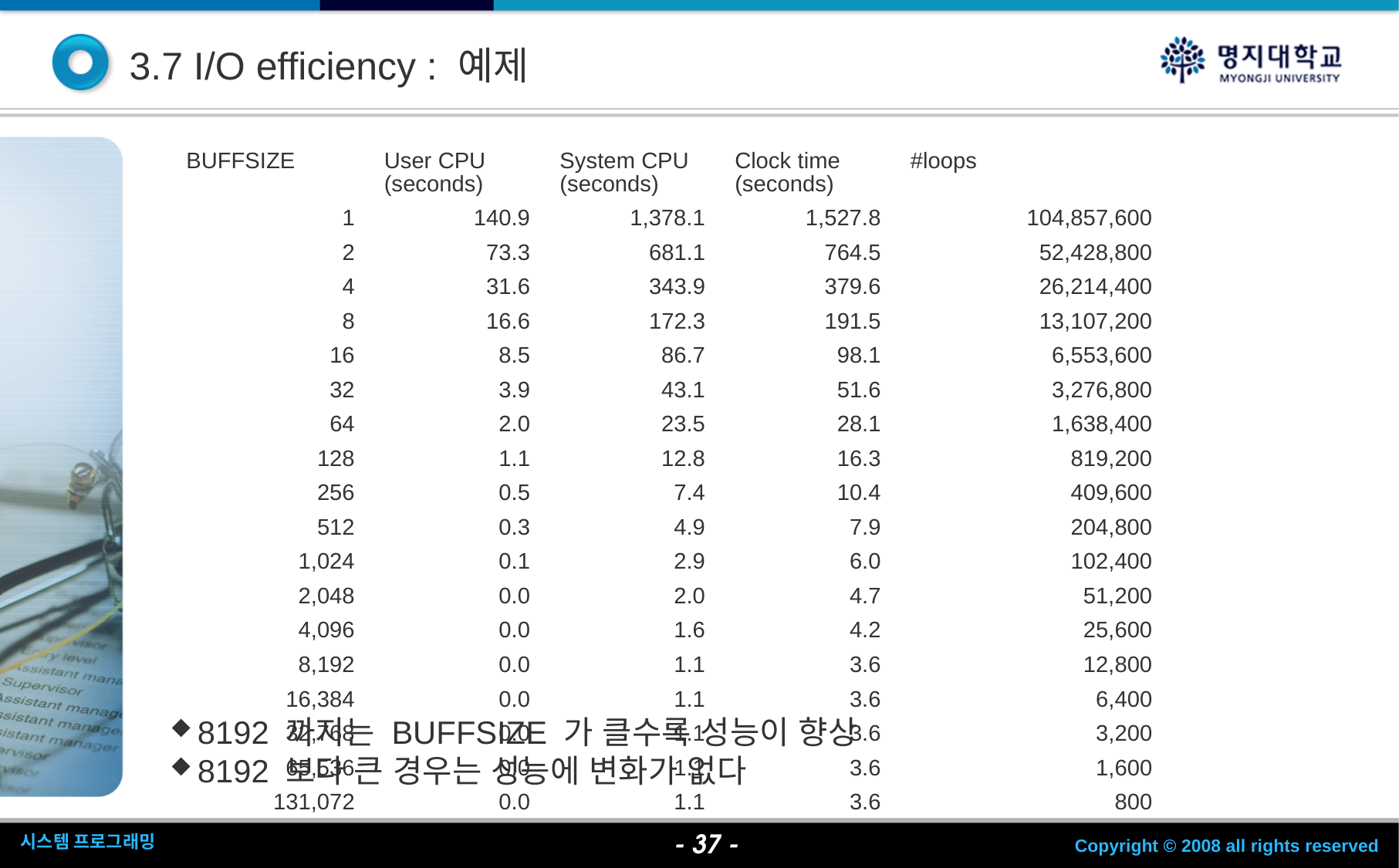

3.7 I/O efficiency : 예제
| BUFFSIZE | User CPU (seconds) | System CPU (seconds) | Clock time (seconds) | #loops |
| --- | --- | --- | --- | --- |
| 1 | 140.9 | 1,378.1 | 1,527.8 | 104,857,600 |
| 2 | 73.3 | 681.1 | 764.5 | 52,428,800 |
| 4 | 31.6 | 343.9 | 379.6 | 26,214,400 |
| 8 | 16.6 | 172.3 | 191.5 | 13,107,200 |
| 16 | 8.5 | 86.7 | 98.1 | 6,553,600 |
| 32 | 3.9 | 43.1 | 51.6 | 3,276,800 |
| 64 | 2.0 | 23.5 | 28.1 | 1,638,400 |
| 128 | 1.1 | 12.8 | 16.3 | 819,200 |
| 256 | 0.5 | 7.4 | 10.4 | 409,600 |
| 512 | 0.3 | 4.9 | 7.9 | 204,800 |
| 1,024 | 0.1 | 2.9 | 6.0 | 102,400 |
| 2,048 | 0.0 | 2.0 | 4.7 | 51,200 |
| 4,096 | 0.0 | 1.6 | 4.2 | 25,600 |
| 8,192 | 0.0 | 1.1 | 3.6 | 12,800 |
| 16,384 | 0.0 | 1.1 | 3.6 | 6,400 |
| 32,768 | 0.0 | 1.1 | 3.6 | 3,200 |
| 65,536 | 0.0 | 1.1 | 3.6 | 1,600 |
| 131,072 | 0.0 | 1.1 | 3.6 | 800 |
8192 까지는 BUFFSIZE 가 클수록 성능이 향상
8192 보다 큰 경우는 성능에 변화가 없다
- 37 -